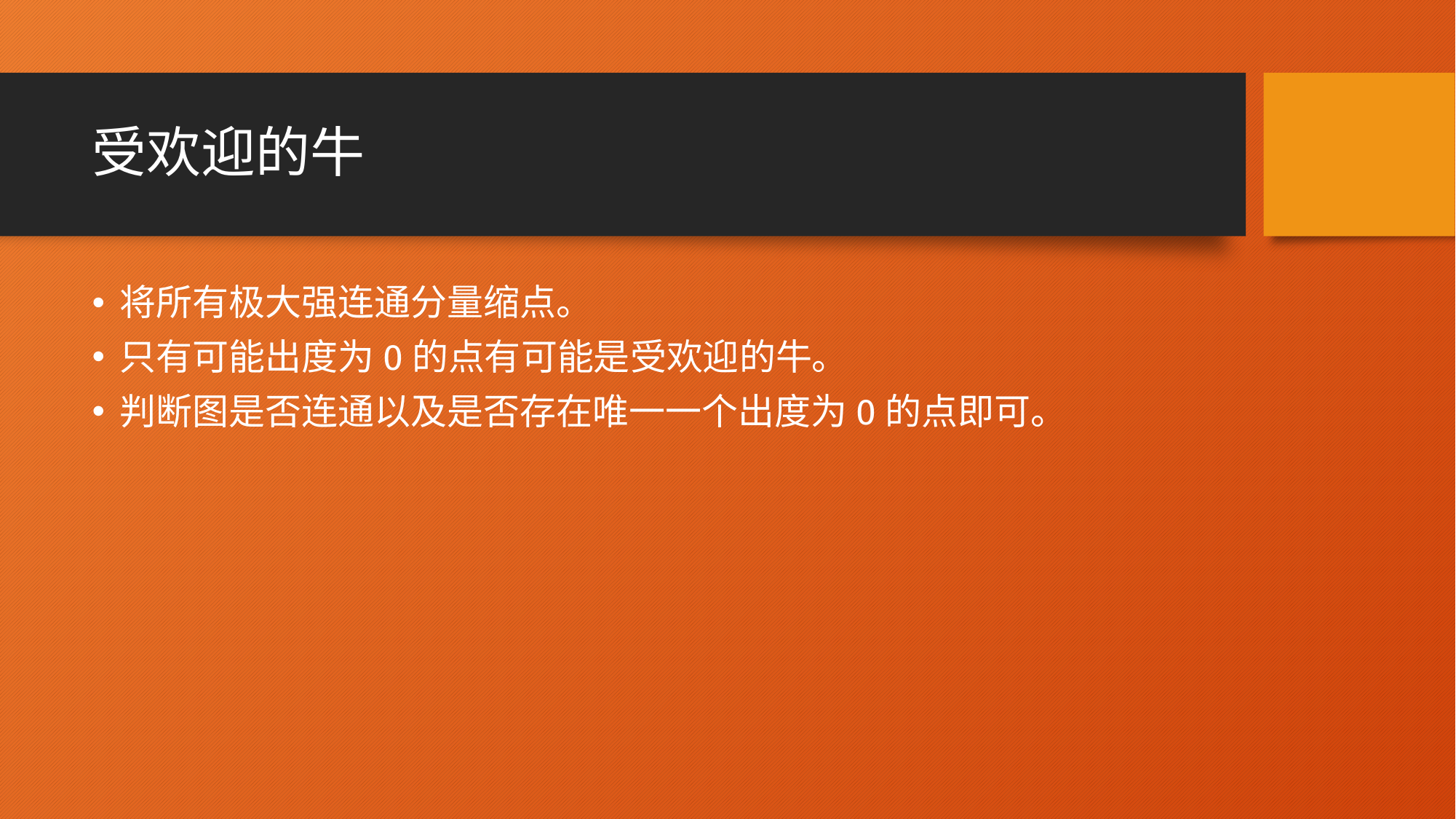

# 受欢迎的牛
将所有极大强连通分量缩点。
只有可能出度为0的点有可能是受欢迎的牛。
判断图是否连通以及是否存在唯一一个出度为0的点即可。